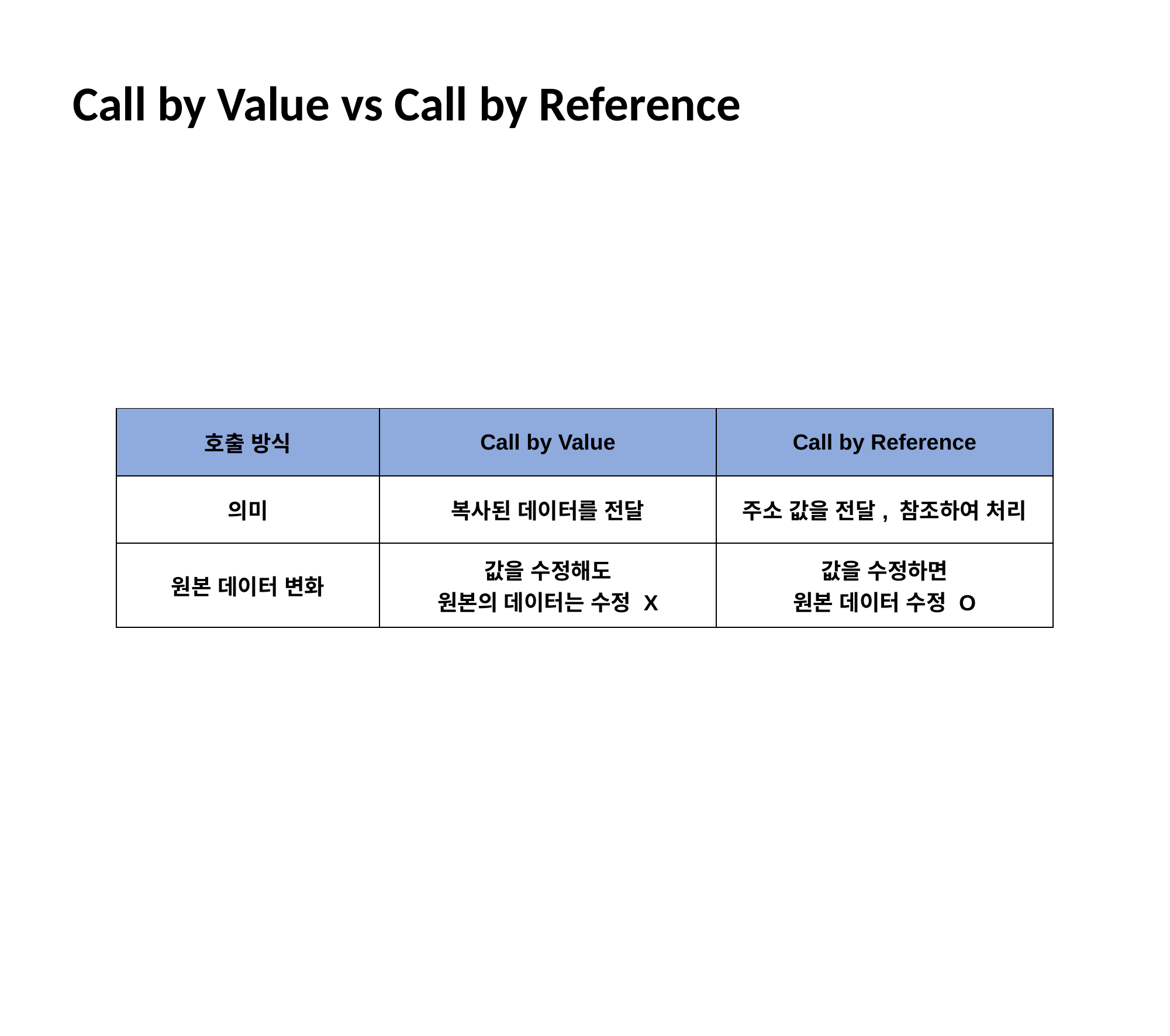

Call by Value vs Call by Reference
| 호출 방식 | Call by Value | Call by Reference |
| --- | --- | --- |
| 의미 | 복사된 데이터를 전달 | 주소 값을 전달, 참조하여 처리 |
| 원본 데이터 변화 | 값을 수정해도 원본의 데이터는 수정 X | 값을 수정하면 원본 데이터 수정 O |